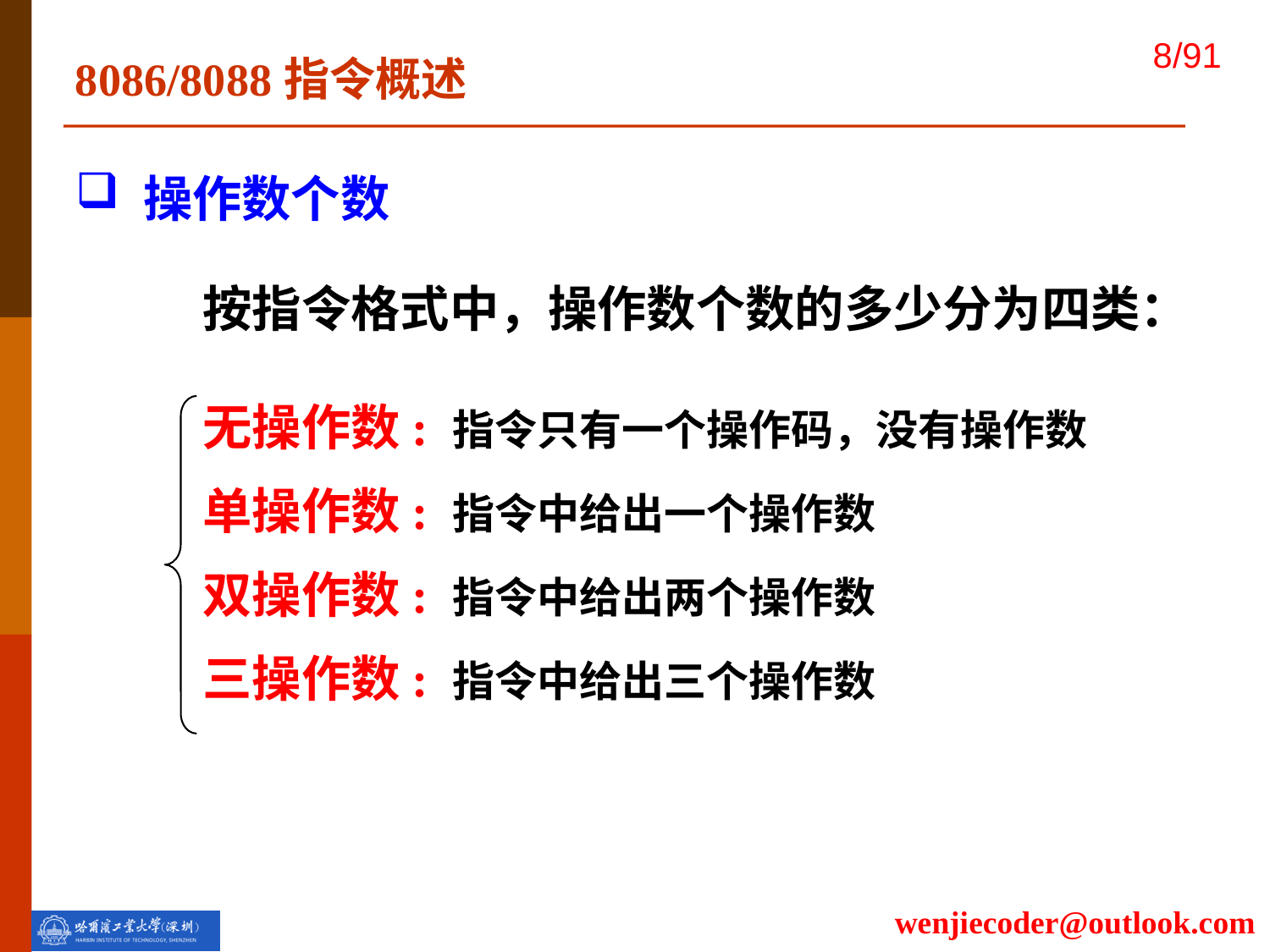

8086/8088指令概述
 操作数个数

按指令格式中，操作数个数的多少分为四类：

无操作数: 指令只有一个操作码，没有操作数
单操作数: 指令中给出一个操作数
双操作数: 指令中给出两个操作数
三操作数: 指令中给出三个操作数